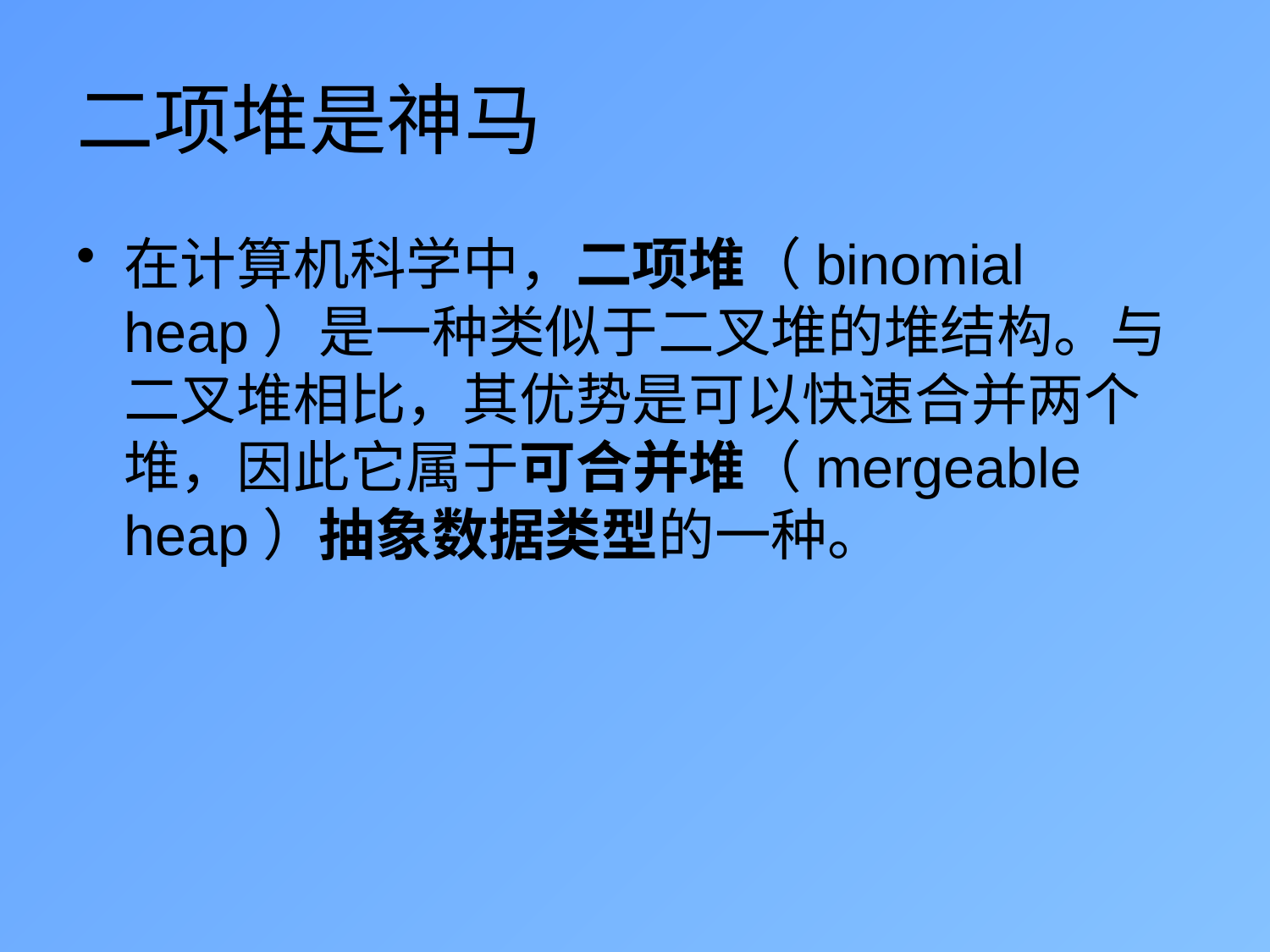

# 二项堆是神马
在计算机科学中，二项堆（binomial heap）是一种类似于二叉堆的堆结构。与二叉堆相比，其优势是可以快速合并两个堆，因此它属于可合并堆（mergeable heap）抽象数据类型的一种。